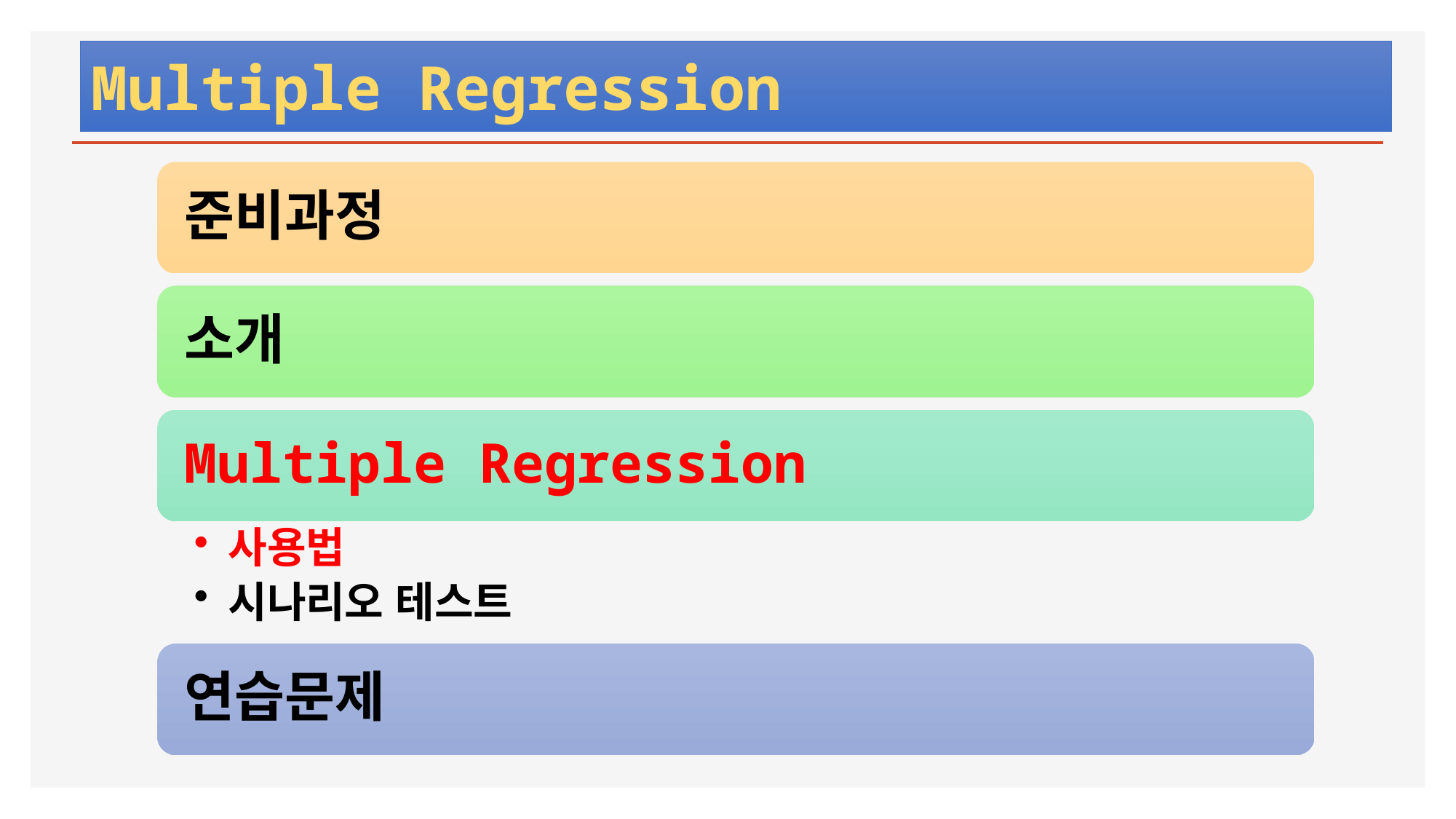

Multiple Regression
준비과정
소개
Multiple Regression
사용법
시나리오 테스트
연습문제